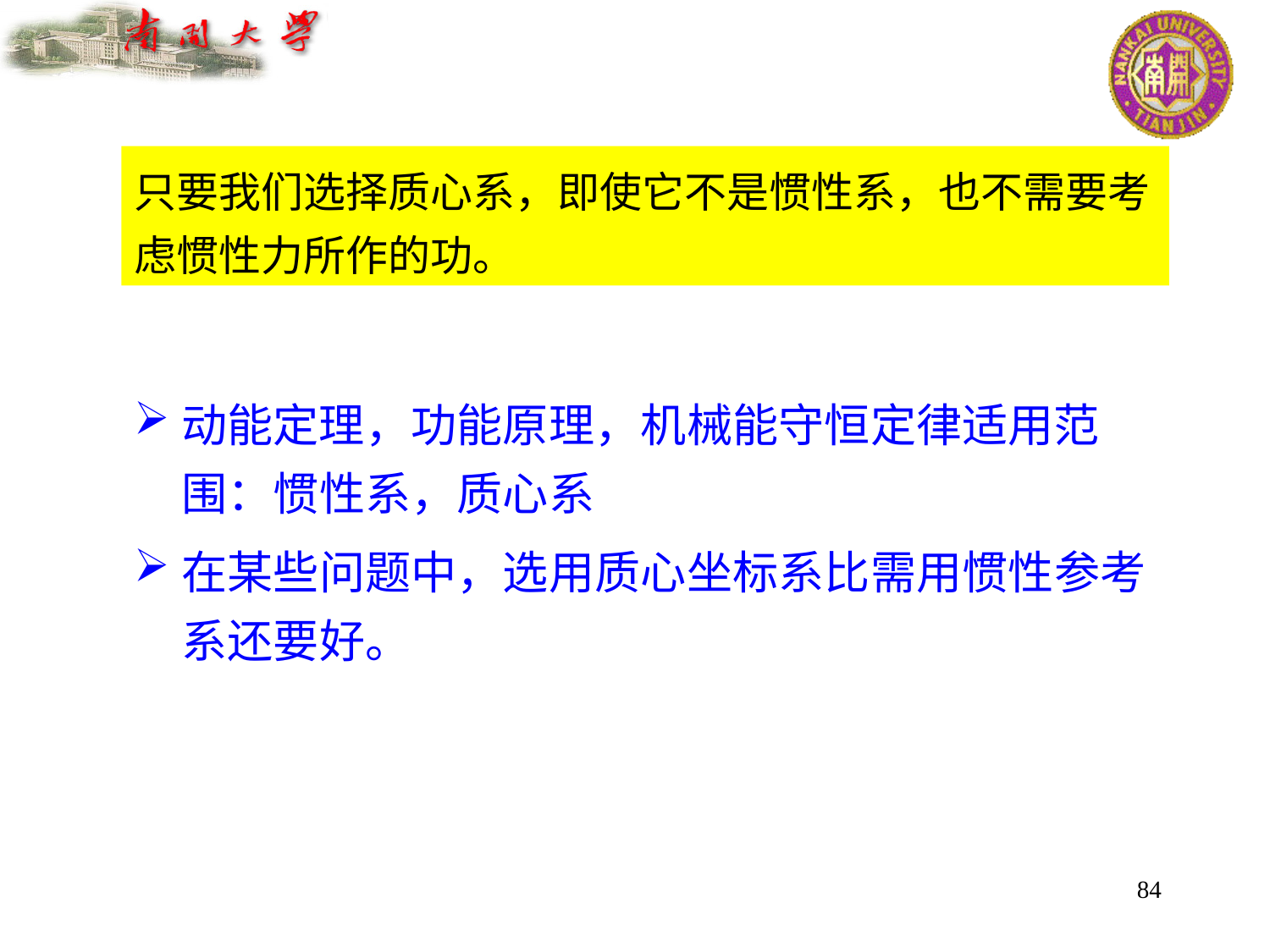

只要我们选择质心系，即使它不是惯性系，也不需要考虑惯性力所作的功。
动能定理，功能原理，机械能守恒定律适用范围：惯性系，质心系
在某些问题中，选用质心坐标系比需用惯性参考系还要好。
84